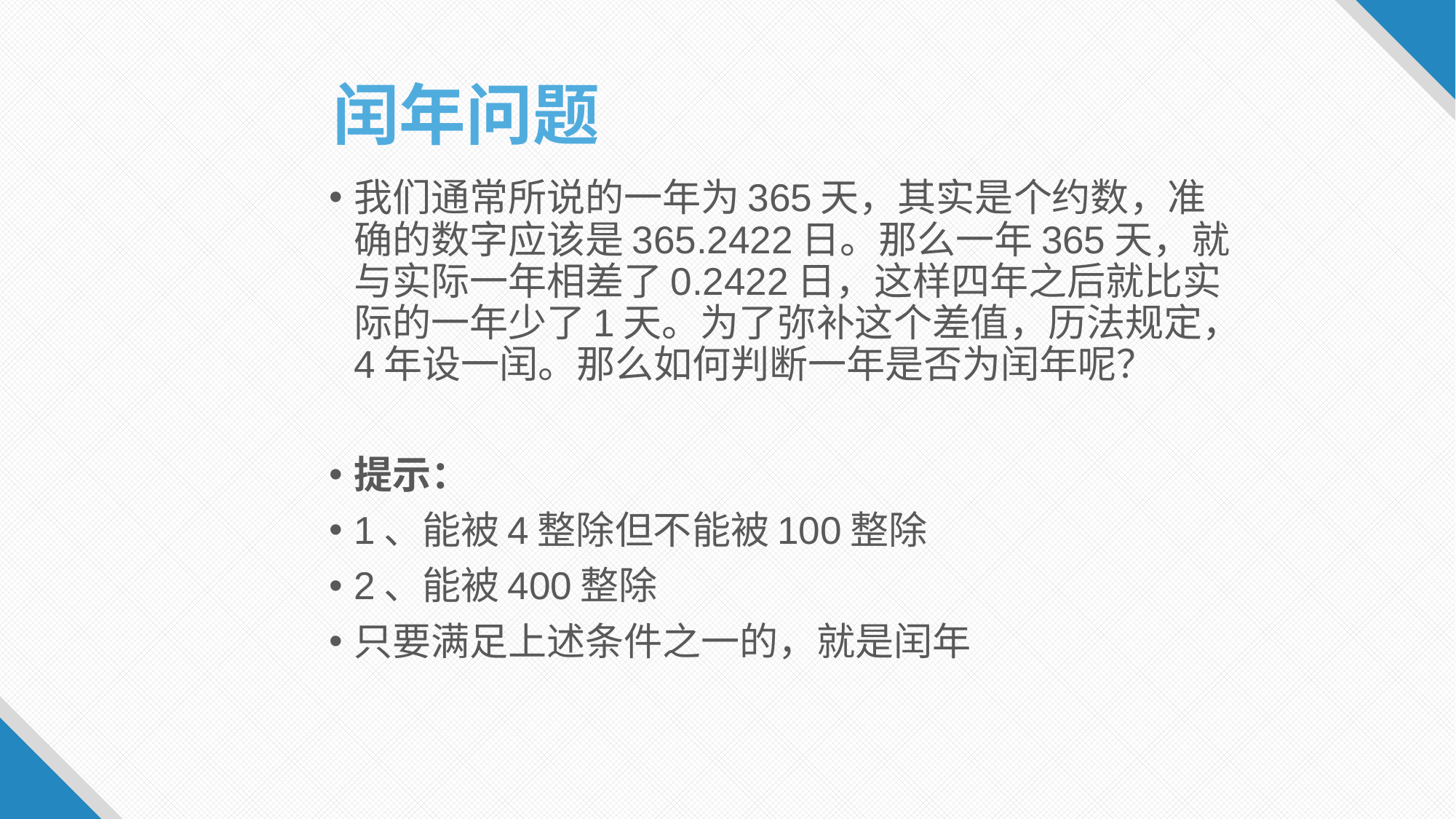

# 闰年问题
我们通常所说的一年为365天，其实是个约数，准确的数字应该是365.2422日。那么一年365天，就与实际一年相差了0.2422日，这样四年之后就比实际的一年少了1天。为了弥补这个差值，历法规定，4年设一闰。那么如何判断一年是否为闰年呢？

提示：
1、能被4整除但不能被100整除
2、能被400整除
只要满足上述条件之一的，就是闰年